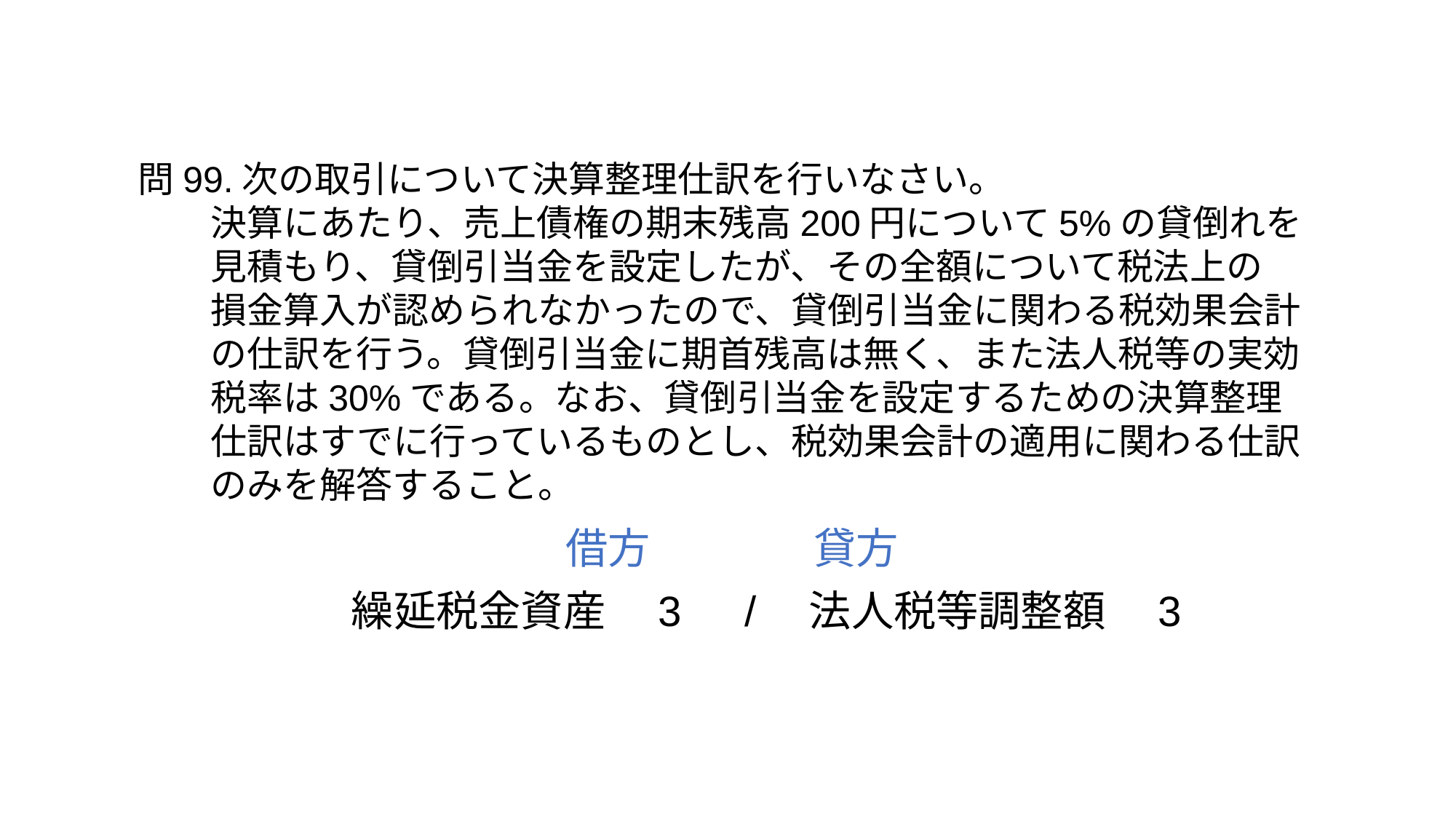

問99.次の取引について決算整理仕訳を行いなさい。
　　決算にあたり、売上債権の期末残高200円について5%の貸倒れを
　　見積もり、貸倒引当金を設定したが、その全額について税法上の
　　損金算入が認められなかったので、貸倒引当金に関わる税効果会計
　　の仕訳を行う。貸倒引当金に期首残高は無く、また法人税等の実効
　　税率は30%である。なお、貸倒引当金を設定するための決算整理
　　仕訳はすでに行っているものとし、税効果会計の適用に関わる仕訳
　　のみを解答すること。
借方
貸方
繰延税金資産　3　/　法人税等調整額　3